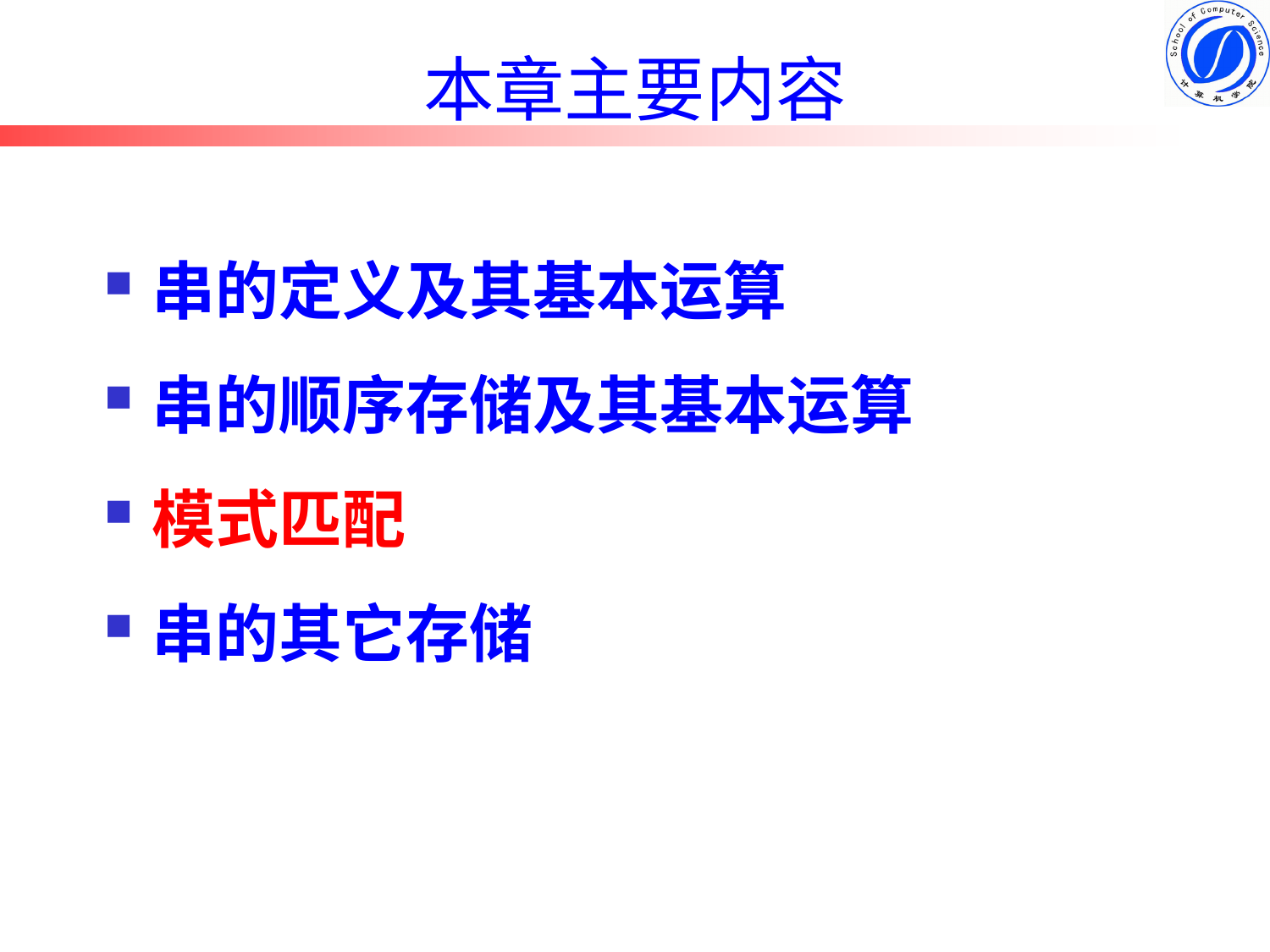

# 本章主要内容
串的定义及其基本运算
串的顺序存储及其基本运算
模式匹配
串的其它存储